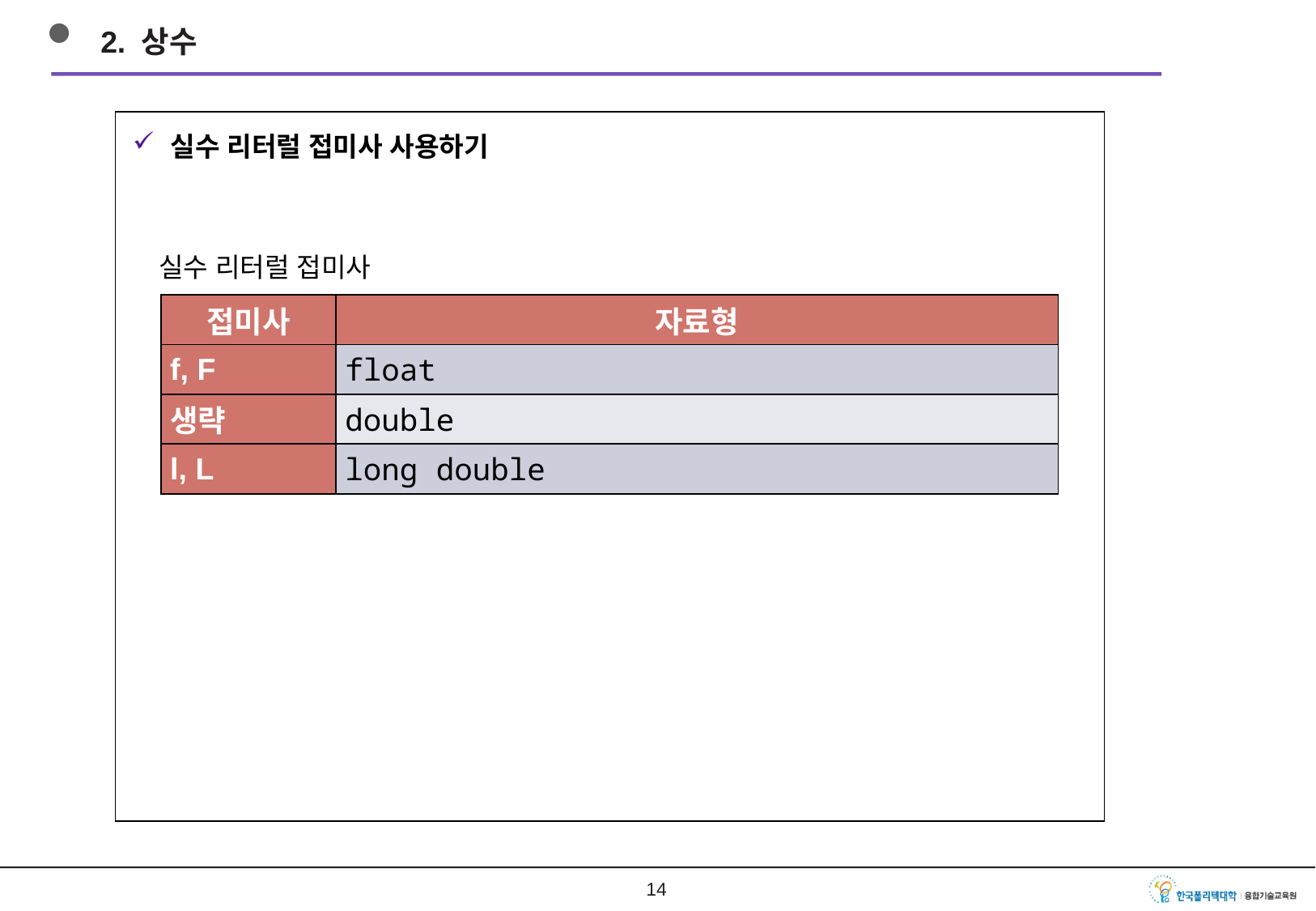

2. 상수
실수 리터럴 접미사 사용하기

실수 리터럴 접미사
| 접미사 | 자료형 |
| --- | --- |
| f, F | float |
| 생략 | double |
| l, L | long double |
14